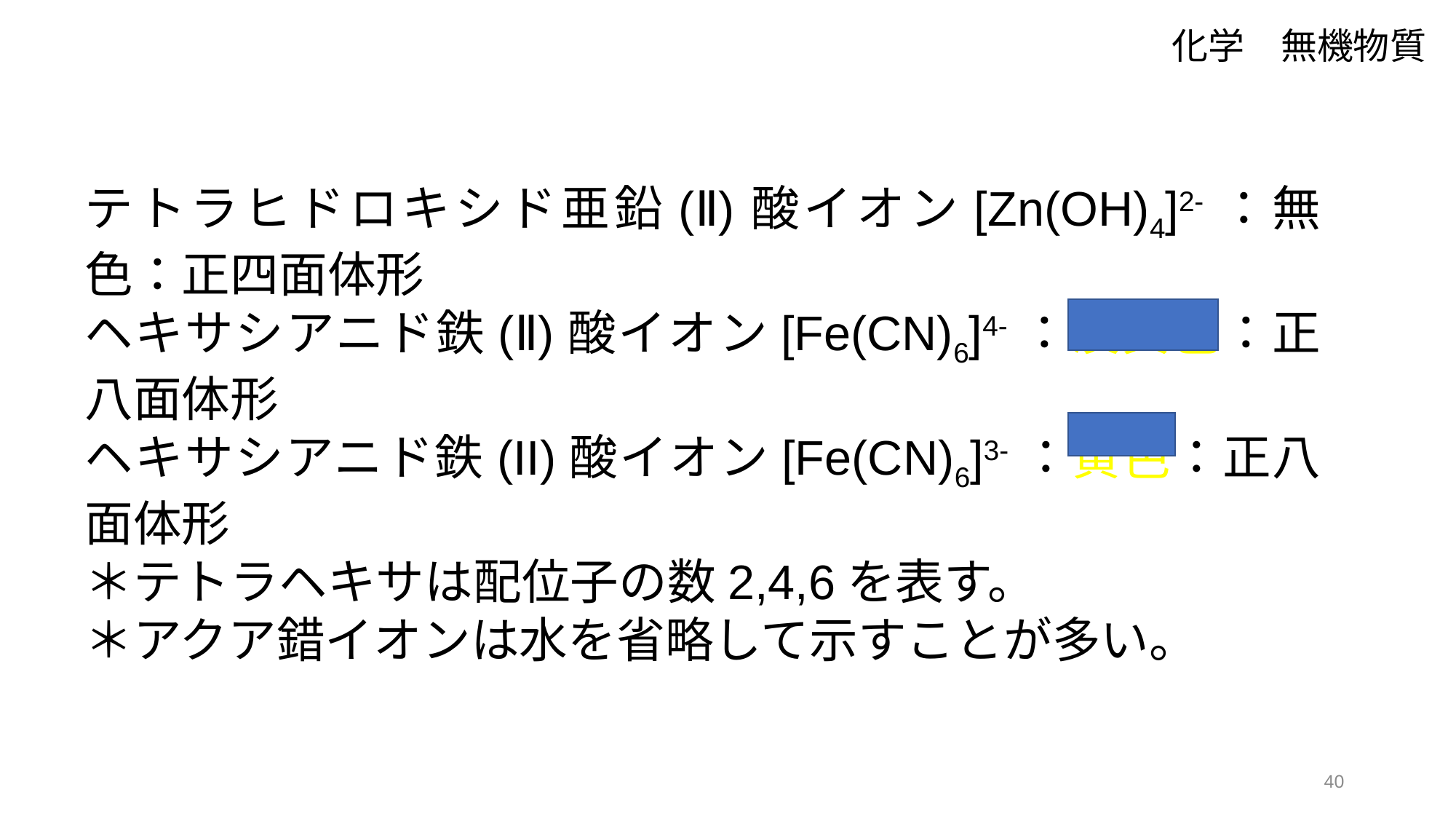

化学　無機物質
テトラヒドロキシド亜鉛(Ⅱ)酸イオン[Zn(OH)4]2-：無色：正四面体形
ヘキサシアニド鉄(Ⅱ)酸イオン[Fe(CN)6]4-：淡黄色：正八面体形
ヘキサシアニド鉄(II)酸イオン[Fe(CN)6]3-：黄色：正八面体形
＊テトラヘキサは配位子の数2,4,6を表す。
＊アクア錯イオンは水を省略して示すことが多い。

40